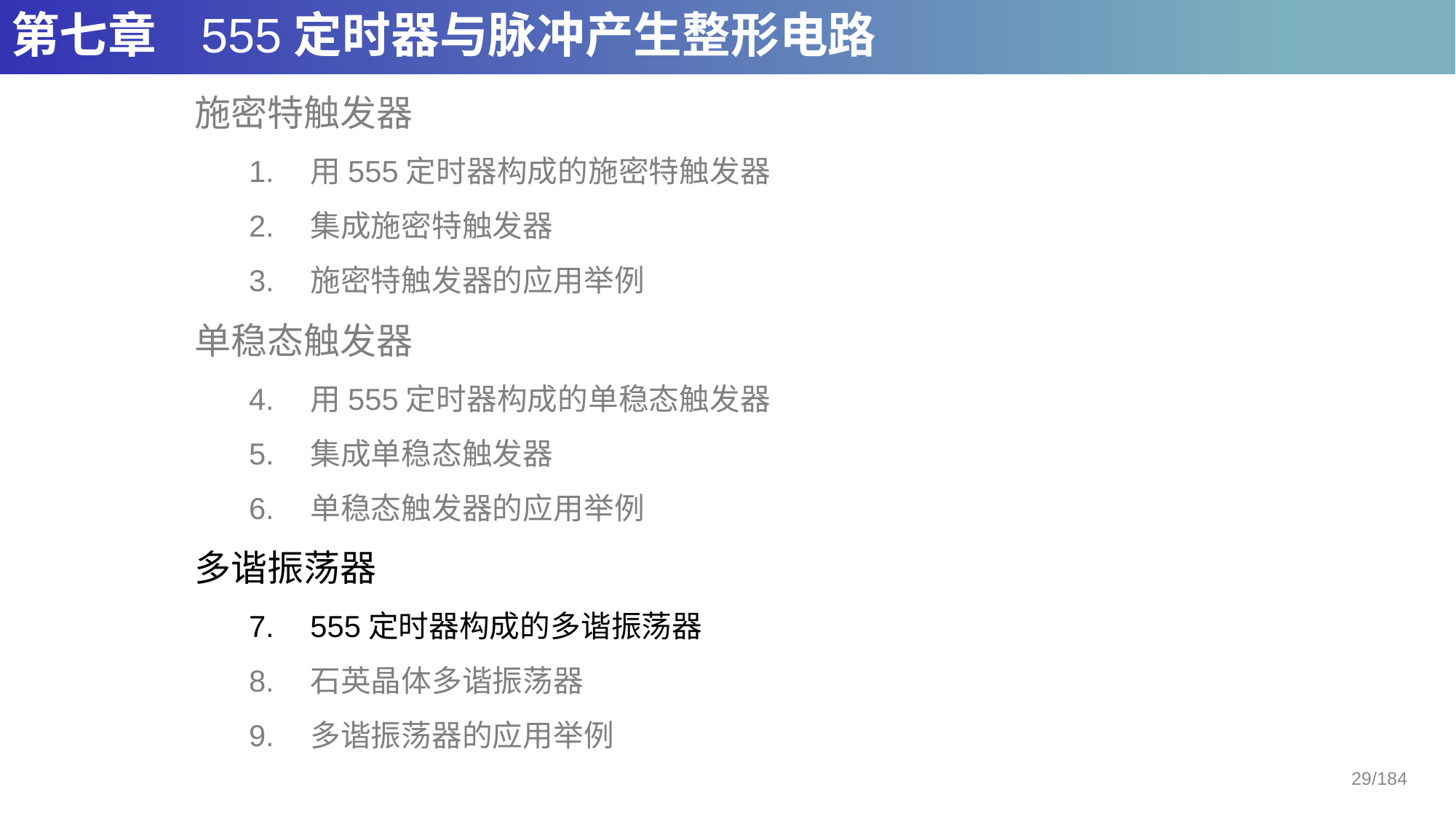

# 第七章   555定时器与脉冲产生整形电路
施密特触发器
用555定时器构成的施密特触发器
集成施密特触发器
施密特触发器的应用举例
单稳态触发器
用555定时器构成的单稳态触发器
集成单稳态触发器
单稳态触发器的应用举例
多谐振荡器
555定时器构成的多谐振荡器
石英晶体多谐振荡器
多谐振荡器的应用举例
29/184